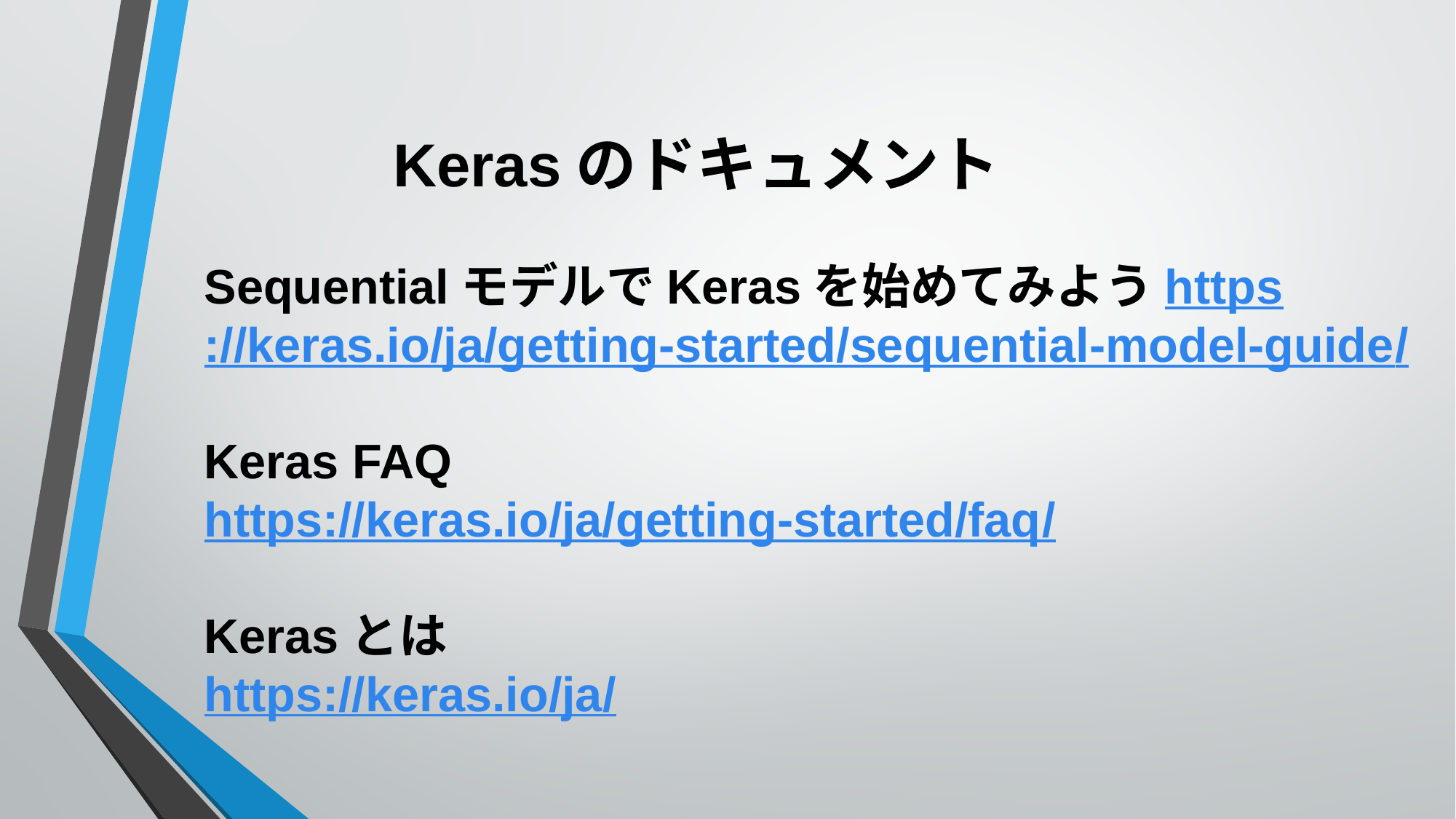

# Kerasのドキュメント

SequentialモデルでKerasを始めてみようhttps://keras.io/ja/getting-started/sequential-model-guide/

Keras FAQ
https://keras.io/ja/getting-started/faq/

Kerasとは
https://keras.io/ja/